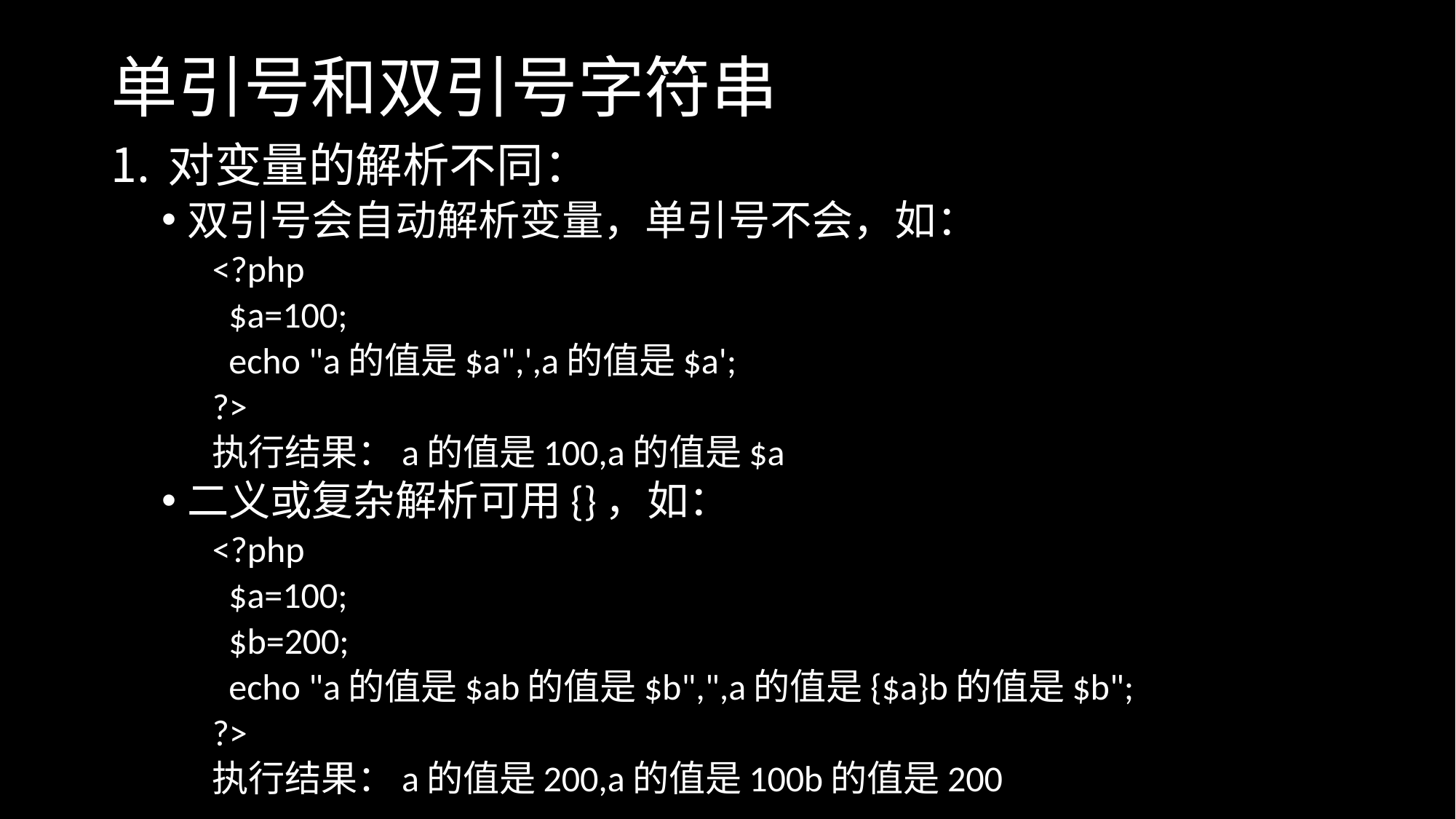

# 单引号和双引号字符串
对变量的解析不同：
双引号会自动解析变量，单引号不会，如：
<?php
  $a=100;
  echo "a的值是$a",',a的值是$a';
?>
执行结果：a的值是100,a的值是$a
二义或复杂解析可用{}，如：
<?php
  $a=100;
  $b=200;
  echo "a的值是$ab的值是$b",",a的值是{$a}b的值是$b";
?>
执行结果：a的值是200,a的值是100b的值是200